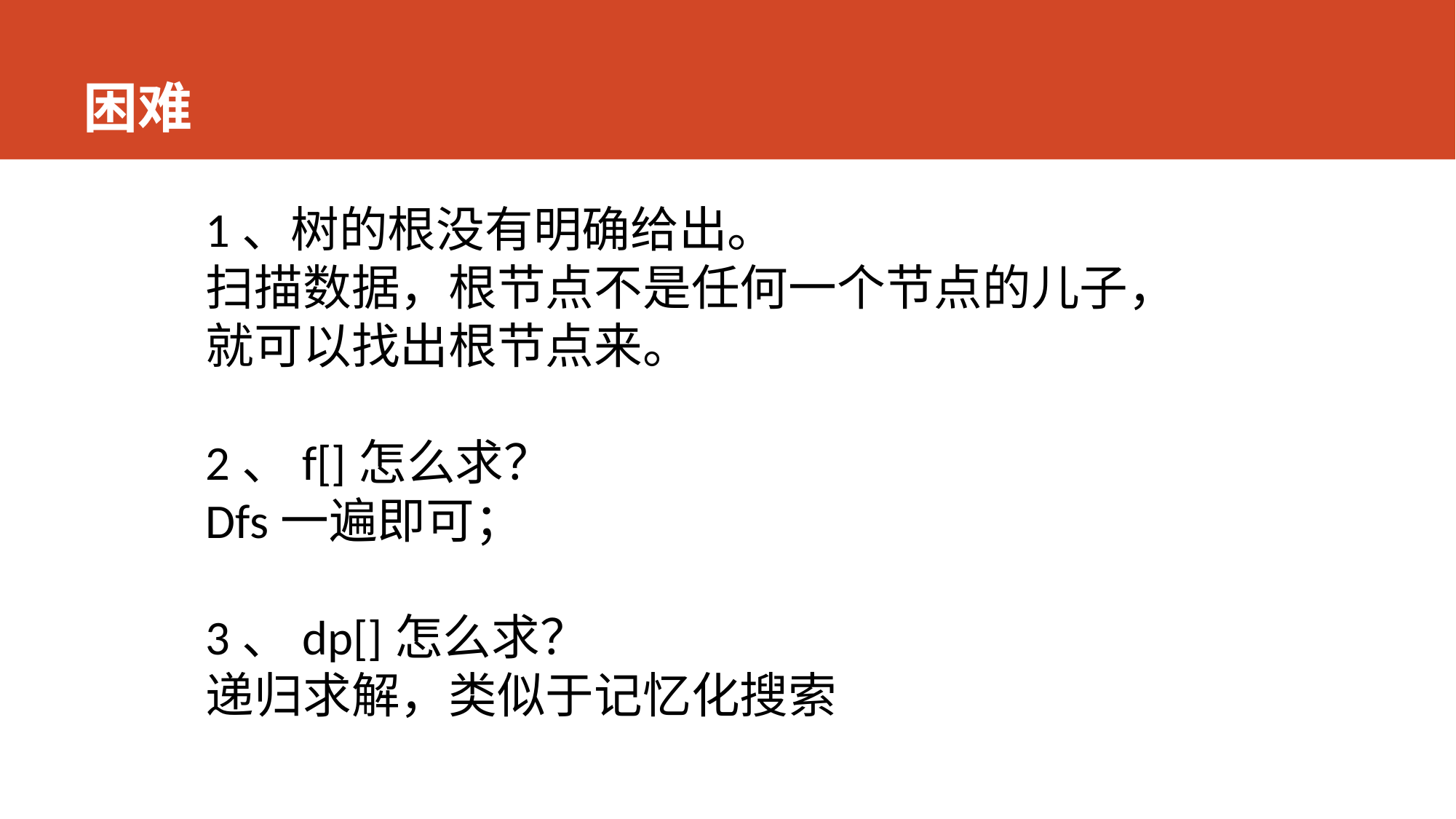

# 困难
1、树的根没有明确给出。
扫描数据，根节点不是任何一个节点的儿子，就可以找出根节点来。

2、f[]怎么求？
Dfs一遍即可；

3、dp[]怎么求？
递归求解，类似于记忆化搜索